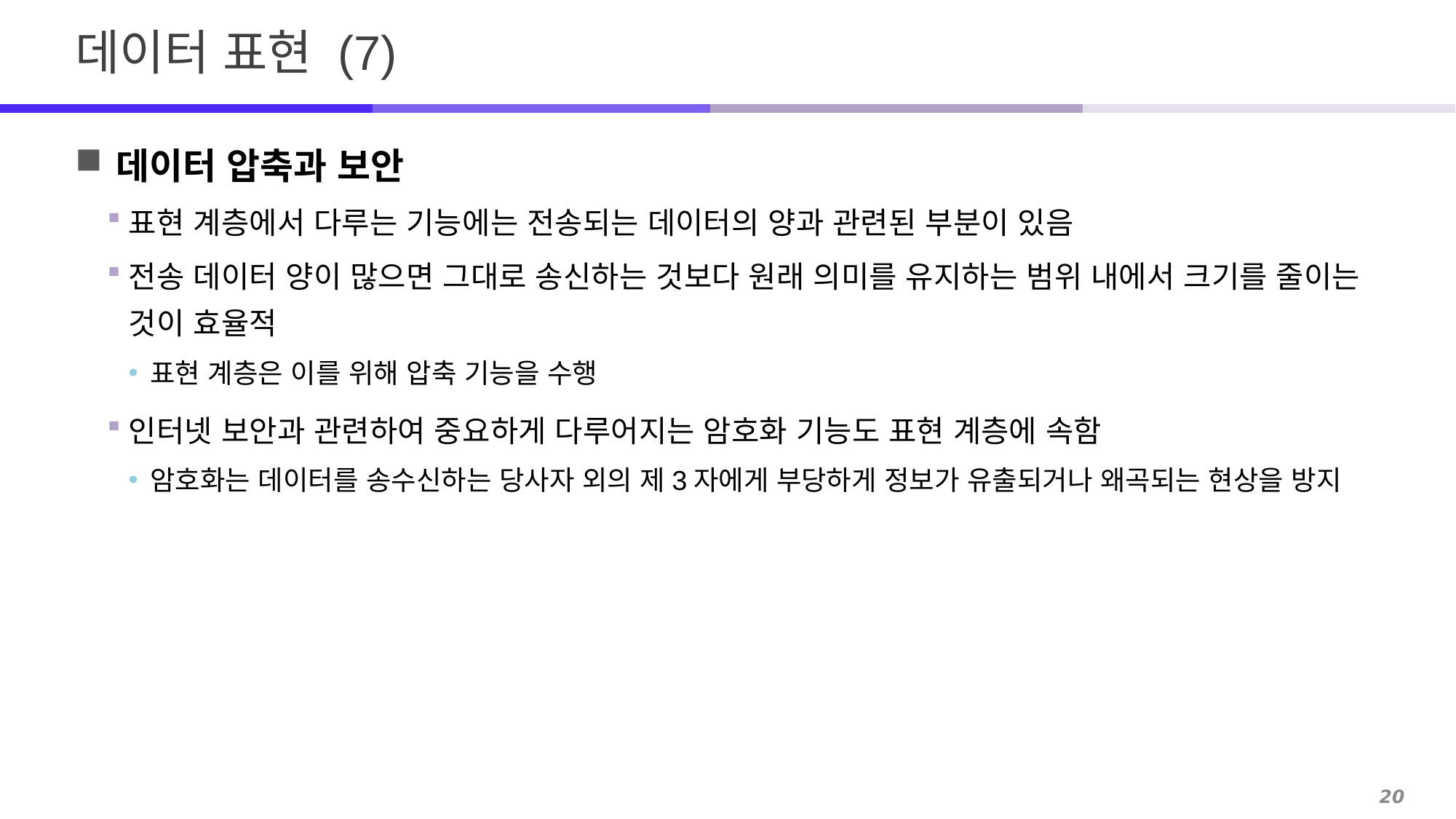

# 데이터 표현 (7)
데이터 압축과 보안
표현 계층에서 다루는 기능에는 전송되는 데이터의 양과 관련된 부분이 있음
전송 데이터 양이 많으면 그대로 송신하는 것보다 원래 의미를 유지하는 범위 내에서 크기를 줄이는 것이 효율적
표현 계층은 이를 위해 압축 기능을 수행
인터넷 보안과 관련하여 중요하게 다루어지는 암호화 기능도 표현 계층에 속함
암호화는 데이터를 송수신하는 당사자 외의 제3자에게 부당하게 정보가 유출되거나 왜곡되는 현상을 방지